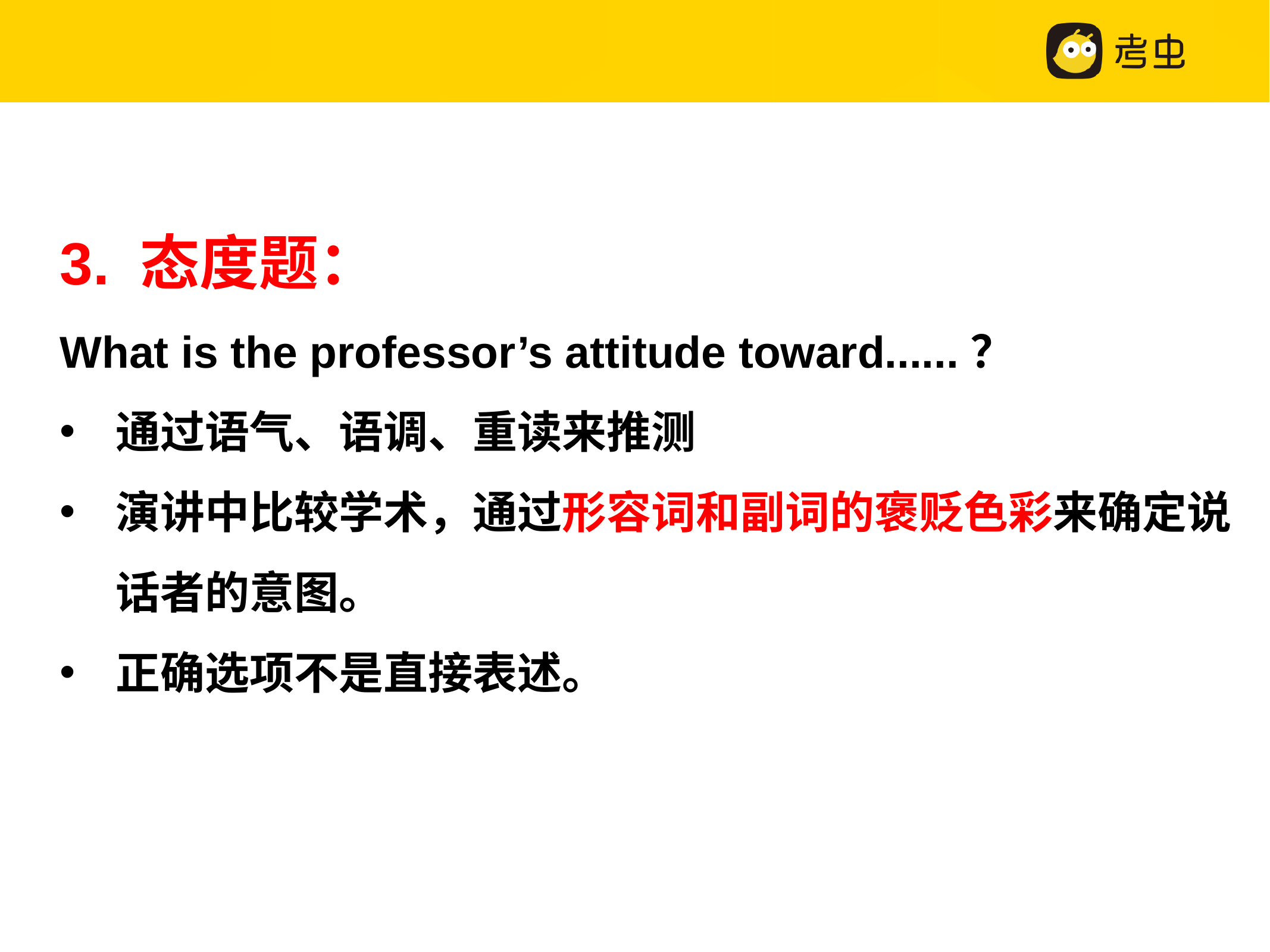

3. 态度题：
What is the professor’s attitude toward......？
通过语气、语调、重读来推测
演讲中比较学术，通过形容词和副词的褒贬色彩来确定说话者的意图。
正确选项不是直接表述。